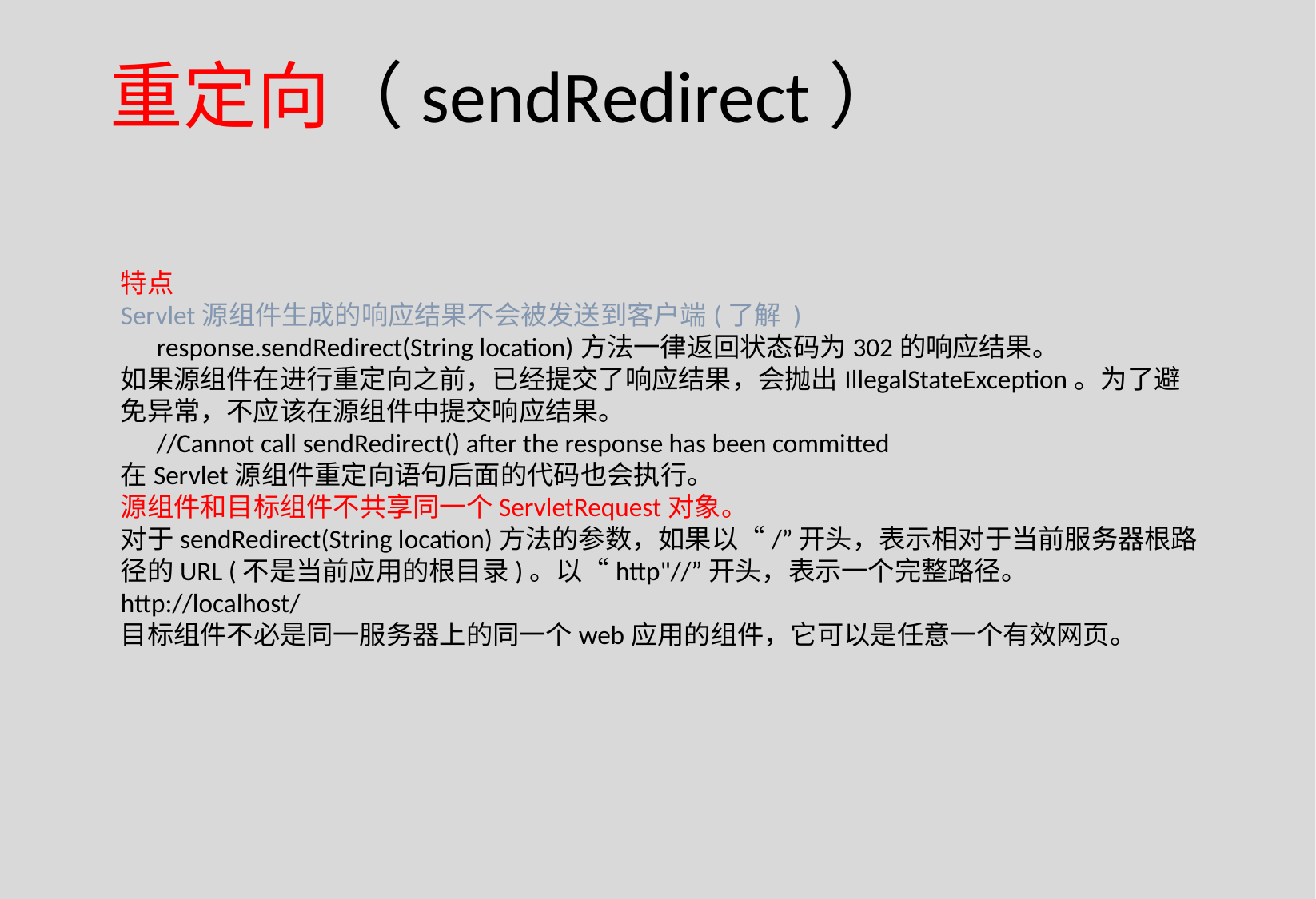

重定向（sendRedirect）
特点
Servlet源组件生成的响应结果不会被发送到客户端(了解 )
      response.sendRedirect(String location)方法一律返回状态码为302的响应结果。
如果源组件在进行重定向之前，已经提交了响应结果，会抛出IllegalStateException。为了避免异常，不应该在源组件中提交响应结果。
      //Cannot call sendRedirect() after the response has been committed
在Servlet源组件重定向语句后面的代码也会执行。
源组件和目标组件不共享同一个ServletRequest对象。
对于sendRedirect(String location)方法的参数，如果以“/”开头，表示相对于当前服务器根路径的URL (不是当前应用的根目录)。以“http"//”开头，表示一个完整路径。
http://localhost/
目标组件不必是同一服务器上的同一个web应用的组件，它可以是任意一个有效网页。